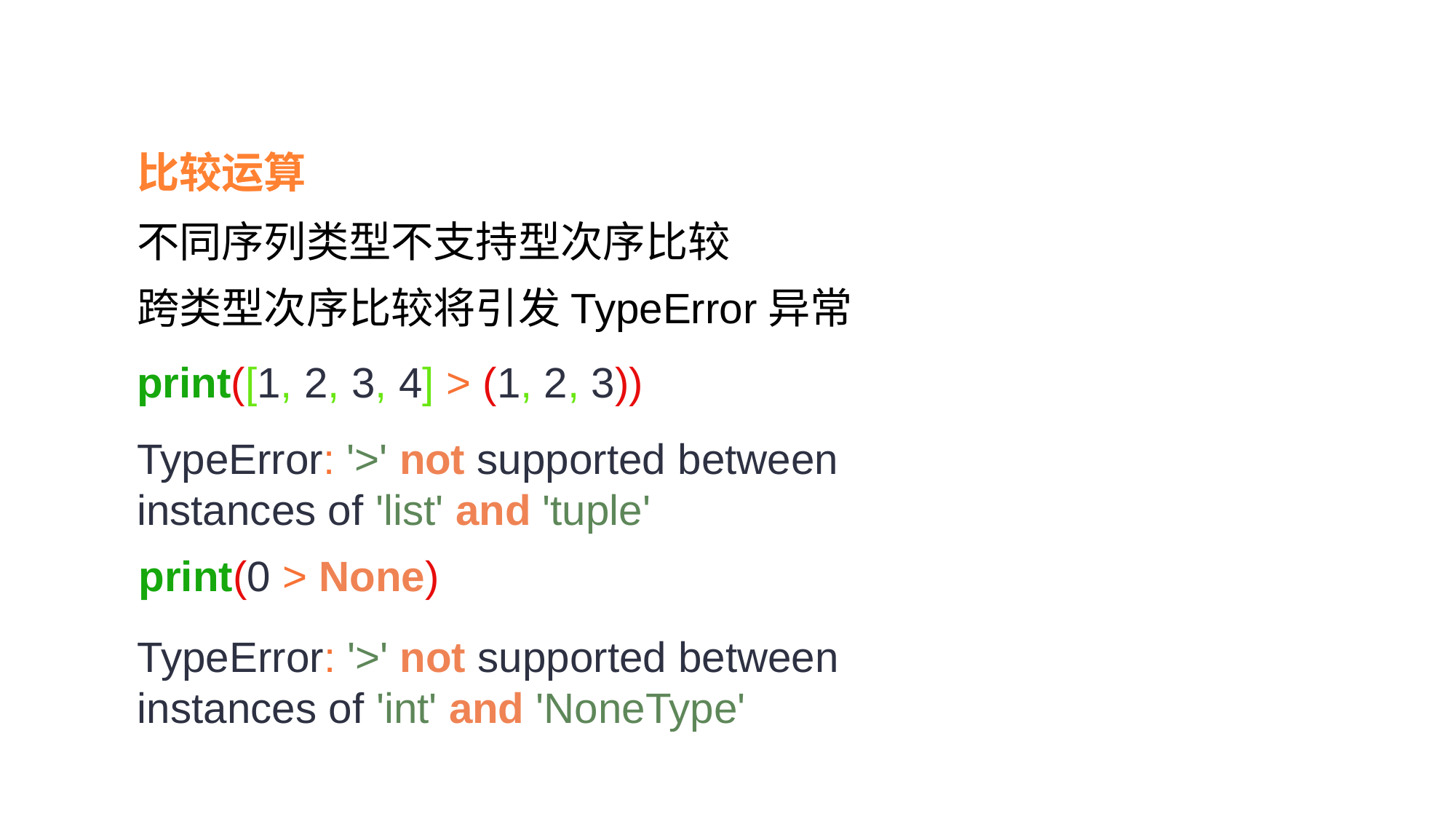

比较运算
不同序列类型不支持型次序比较
跨类型次序比较将引发TypeError异常
print([1, 2, 3, 4] > (1, 2, 3))
TypeError: '>' not supported between instances of 'list' and 'tuple'
print(0 > None)
TypeError: '>' not supported between instances of 'int' and 'NoneType'